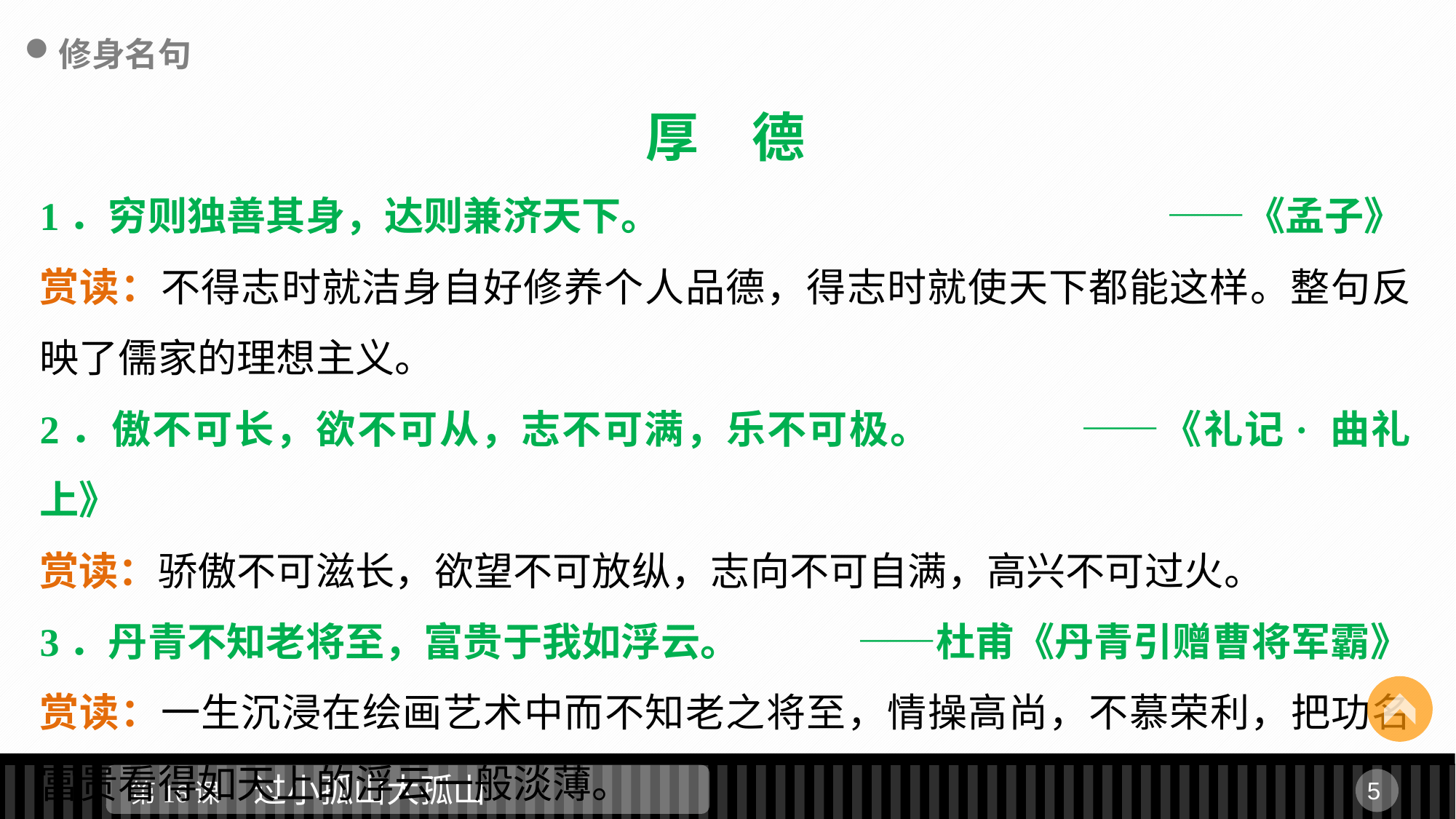

修身名句
厚　德
1．穷则独善其身，达则兼济天下。					    ——《孟子》
赏读：不得志时就洁身自好修养个人品德，得志时就使天下都能这样。整句反映了儒家的理想主义。
2．傲不可长，欲不可从，志不可满，乐不可极。		  ——《礼记· 曲礼上》
赏读：骄傲不可滋长，欲望不可放纵，志向不可自满，高兴不可过火。
3．丹青不知老将至，富贵于我如浮云。	      ——杜甫《丹青引赠曹将军霸》
赏读：一生沉浸在绘画艺术中而不知老之将至，情操高尚，不慕荣利，把功名富贵看得如天上的浮云一般淡薄。